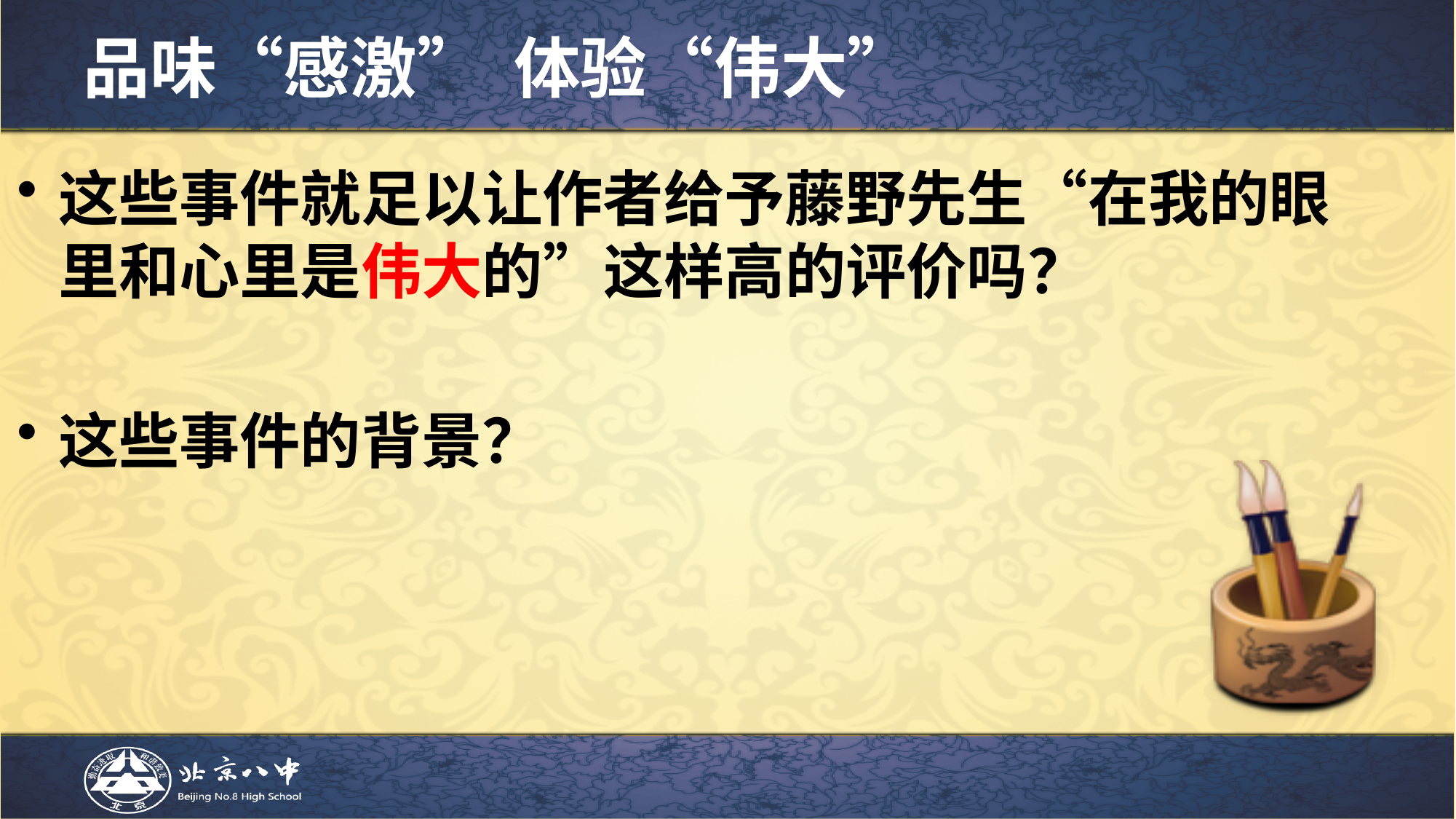

# 品味“感激”  体验“伟大”
这些事件就足以让作者给予藤野先生“在我的眼里和心里是伟大的”这样高的评价吗？

这些事件的背景？